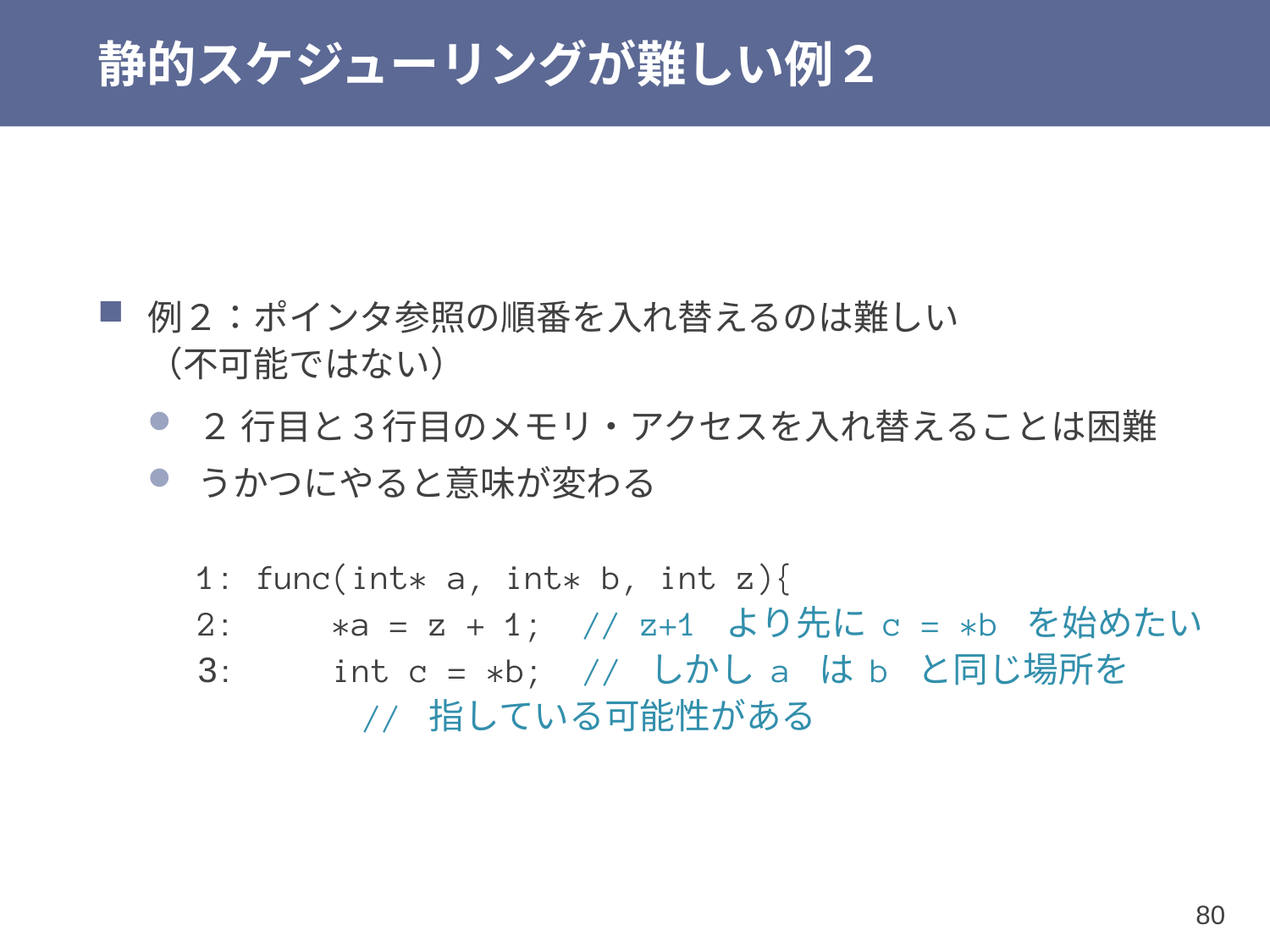

# 静的スケジューリングが難しい例２
例２：ポインタ参照の順番を入れ替えるのは難しい
（不可能ではない）
２ 行目と３行目のメモリ・アクセスを入れ替えることは困難
うかつにやると意味が変わる
1: func(int* a, int* b, int z){
2:     *a = z + 1;  // z+1 より先に c = *b を始めたい
3:     int c = *b;  // しかし a は b と同じ場所を
                    // 指している可能性がある